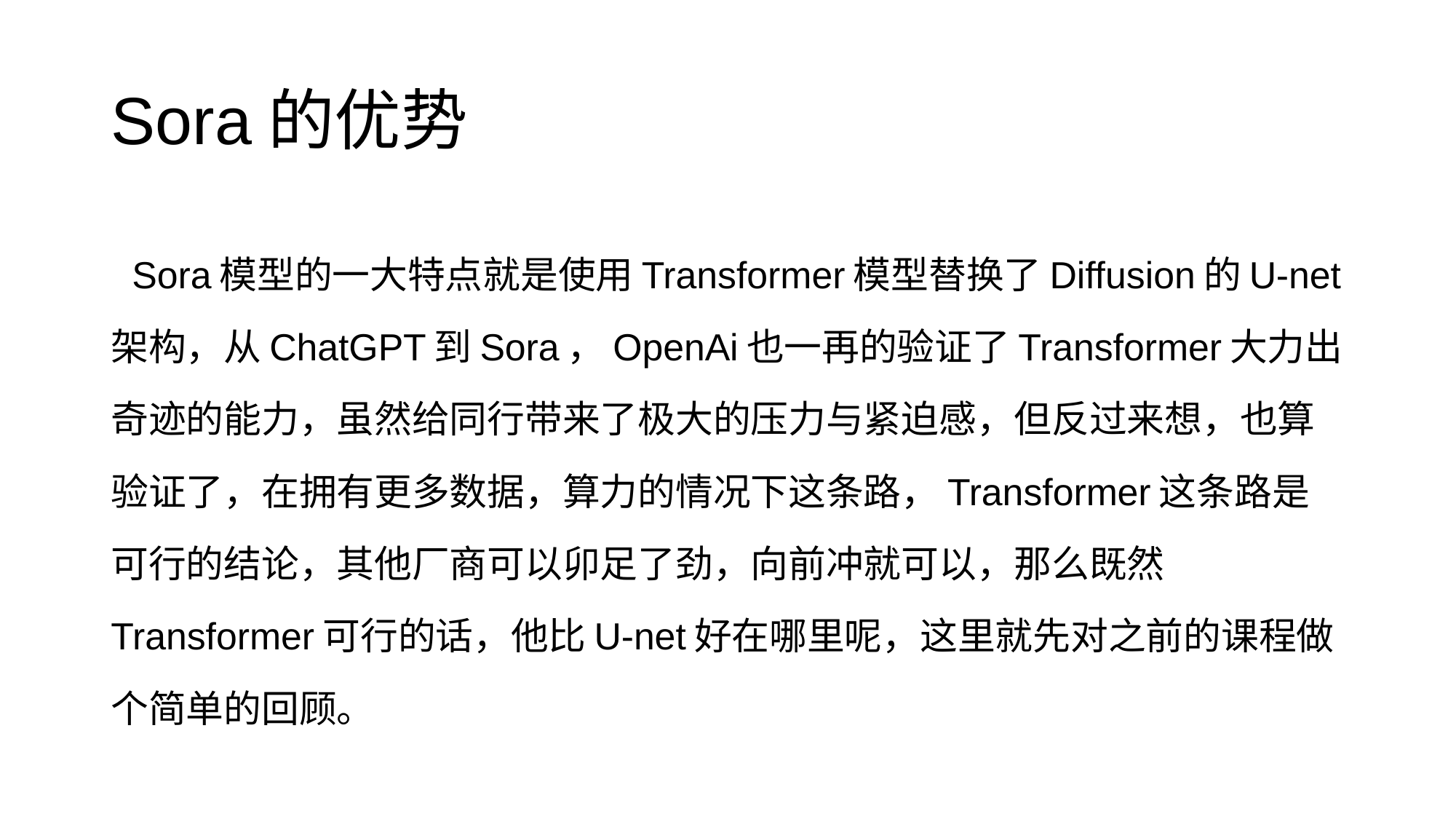

# Sora的优势
  Sora模型的一大特点就是使用Transformer模型替换了Diffusion的U-net架构，从ChatGPT到Sora，OpenAi也一再的验证了Transformer大力出奇迹的能力，虽然给同行带来了极大的压力与紧迫感，但反过来想，也算验证了，在拥有更多数据，算力的情况下这条路，Transformer这条路是可行的结论，其他厂商可以卯足了劲，向前冲就可以，那么既然Transformer可行的话，他比U-net好在哪里呢，这里就先对之前的课程做个简单的回顾。